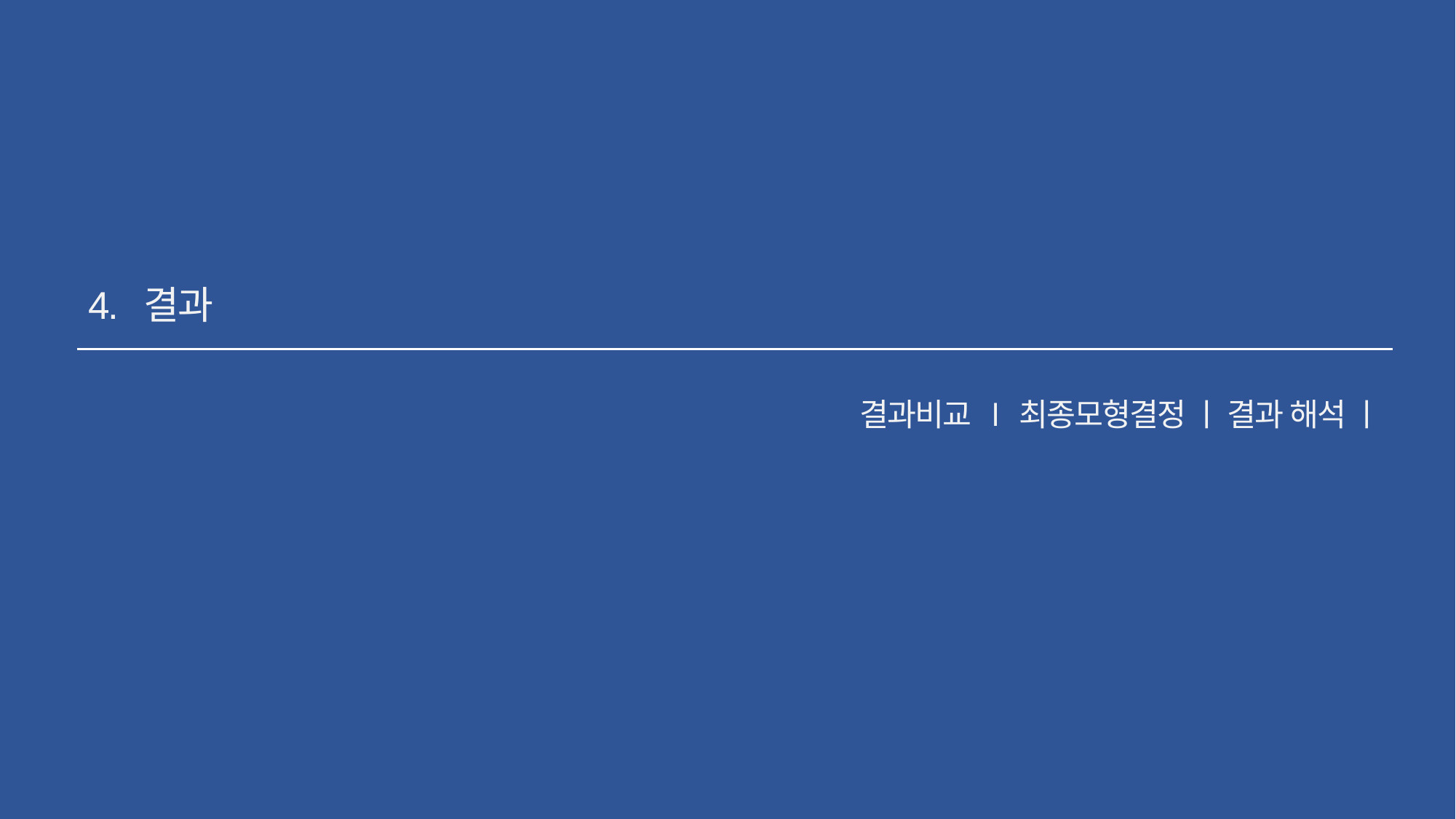

4. 결과
결과비교 l 최종모형결정 ㅣ 결과 해석 ㅣ